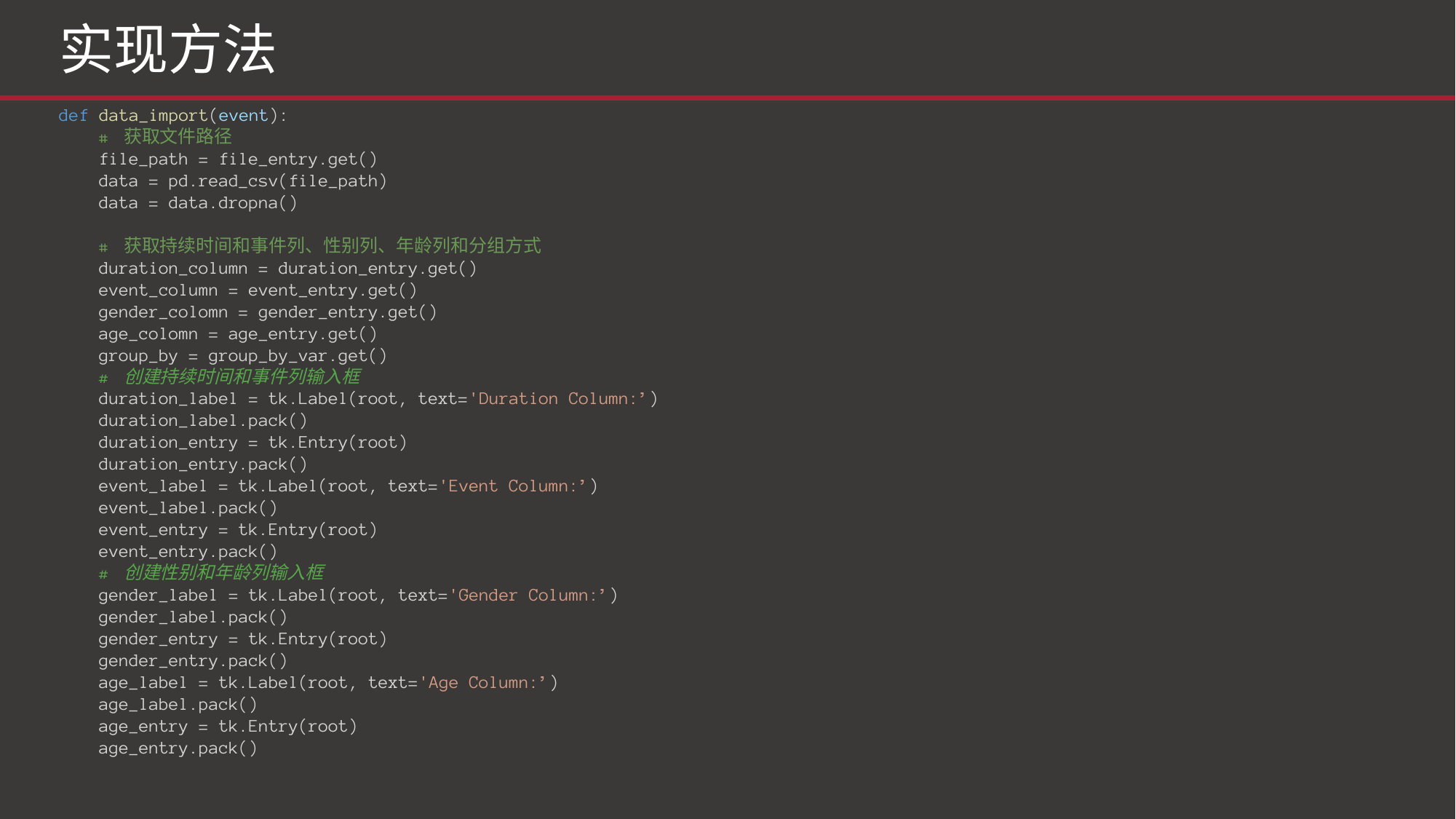

实现方法
def data_import(event):
    # 获取文件路径
    file_path = file_entry.get()
    data = pd.read_csv(file_path)
    data = data.dropna()
    # 获取持续时间和事件列、性别列、年龄列和分组方式
    duration_column = duration_entry.get()
    event_column = event_entry.get()
    gender_colomn = gender_entry.get()
    age_colomn = age_entry.get()
    group_by = group_by_var.get()
    # 创建持续时间和事件列输入框
    duration_label = tk.Label(root, text='Duration Column:’)
    duration_label.pack()
    duration_entry = tk.Entry(root)
    duration_entry.pack()
    event_label = tk.Label(root, text='Event Column:’)
    event_label.pack()
    event_entry = tk.Entry(root)
    event_entry.pack()
    # 创建性别和年龄列输入框
    gender_label = tk.Label(root, text='Gender Column:’)
    gender_label.pack()
    gender_entry = tk.Entry(root)
    gender_entry.pack()
    age_label = tk.Label(root, text='Age Column:’)
    age_label.pack()
    age_entry = tk.Entry(root)
    age_entry.pack()